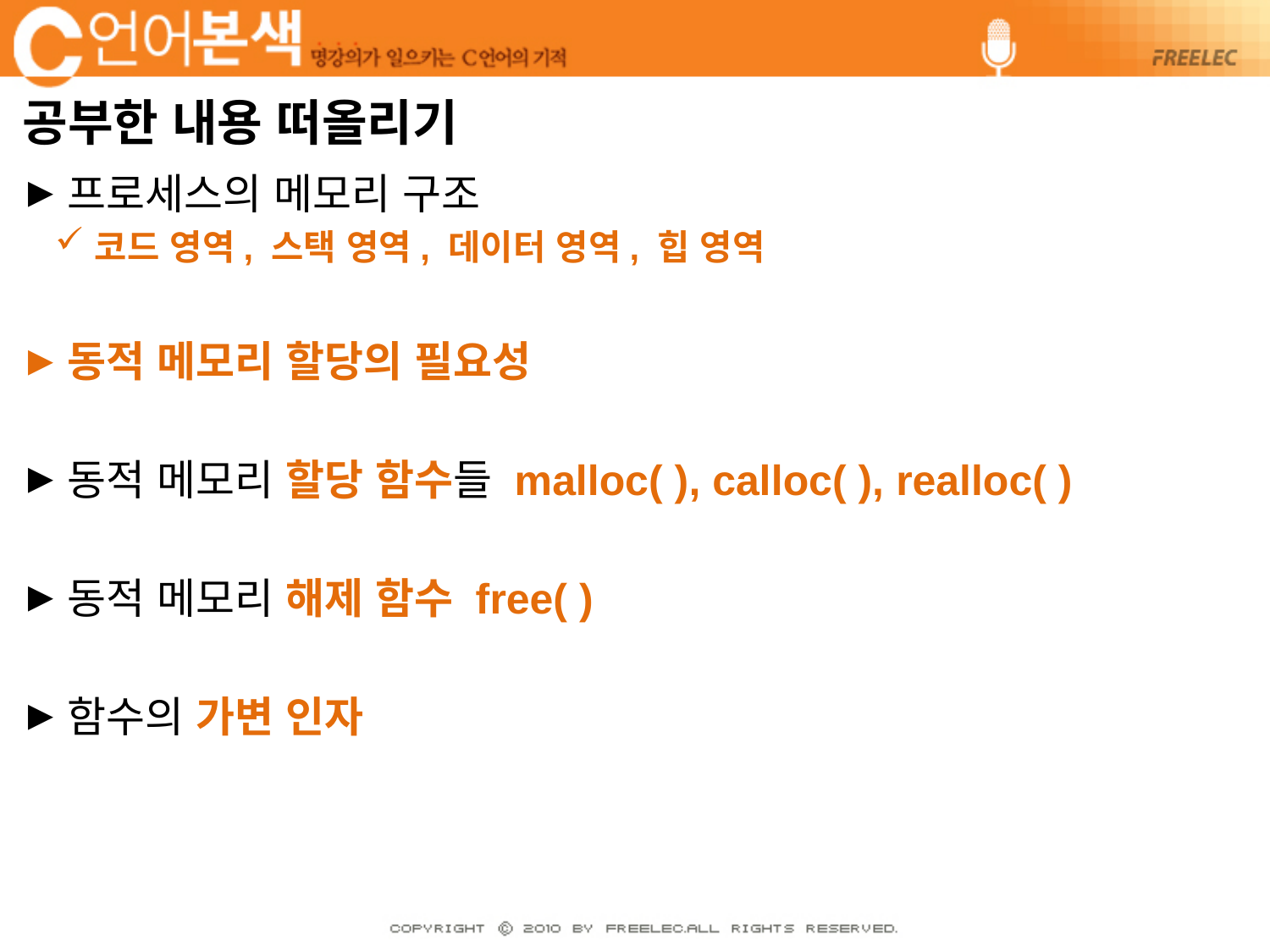

# 공부한 내용 떠올리기
프로세스의 메모리 구조
코드 영역, 스택 영역, 데이터 영역, 힙 영역

동적 메모리 할당의 필요성

동적 메모리 할당 함수들 malloc( ), calloc( ), realloc( )

동적 메모리 해제 함수 free( )

함수의 가변 인자